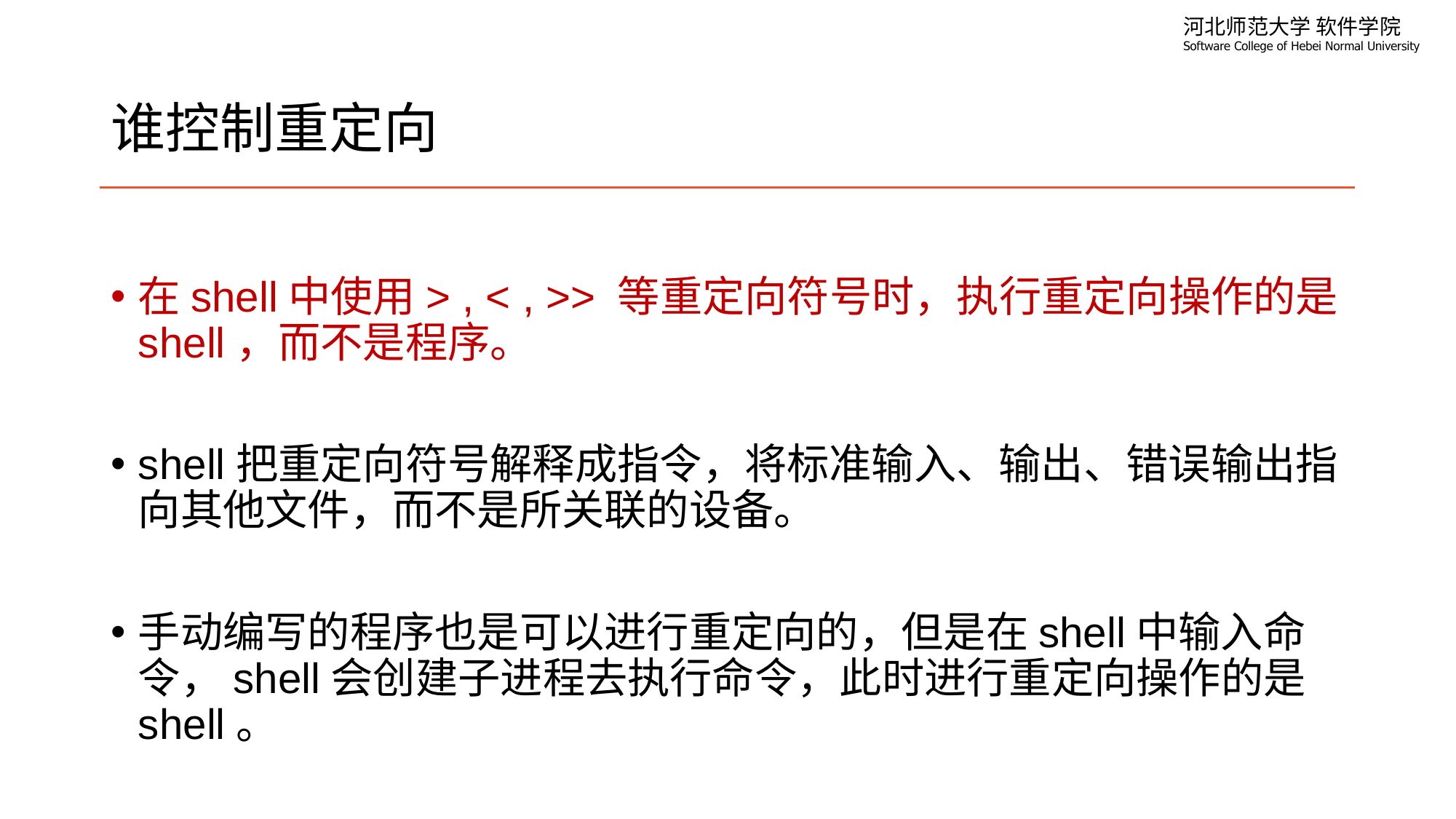

# 谁控制重定向

在shell中使用> , < , >> 等重定向符号时，执行重定向操作的是shell，而不是程序。

shell把重定向符号解释成指令，将标准输入、输出、错误输出指向其他文件，而不是所关联的设备。

手动编写的程序也是可以进行重定向的，但是在shell中输入命令，shell会创建子进程去执行命令，此时进行重定向操作的是shell。